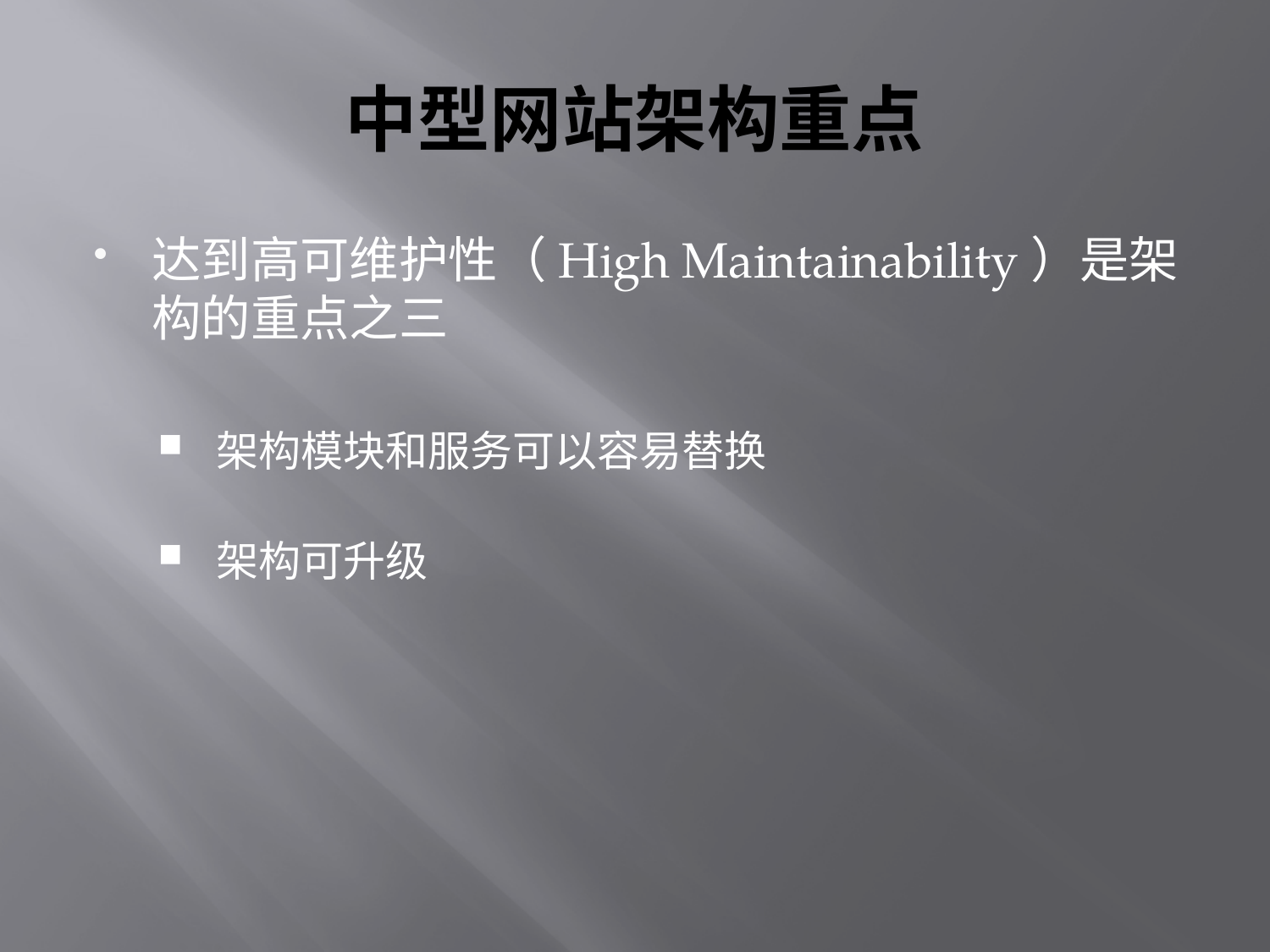

# 中型网站架构重点
达到高可维护性（High Maintainability）是架构的重点之三

 架构模块和服务可以容易替换
 架构可升级